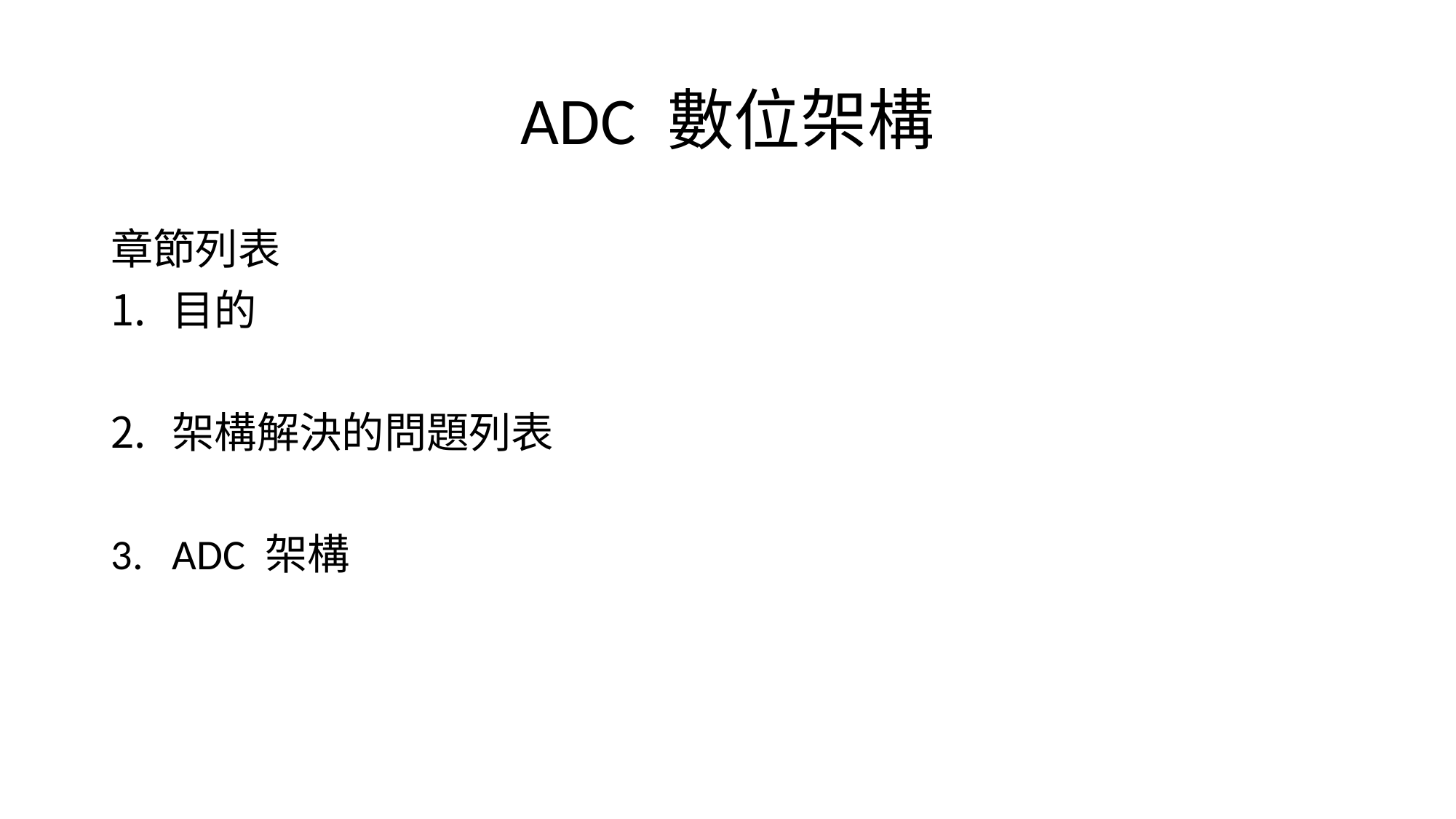

# ADC 數位架構
章節列表
目的

架構解決的問題列表

ADC 架構